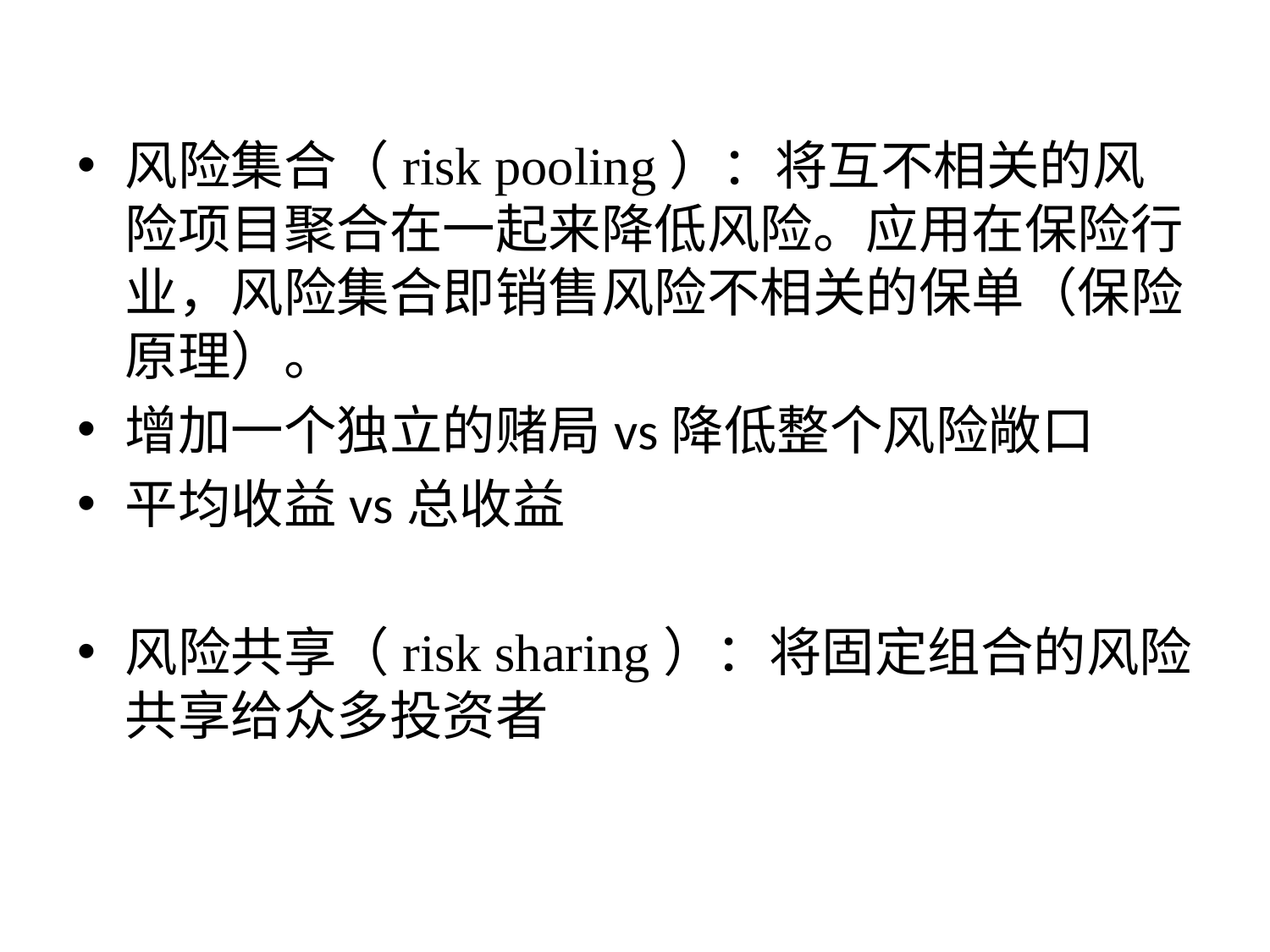

风险集合（risk pooling）：将互不相关的风险项目聚合在一起来降低风险。应用在保险行业，风险集合即销售风险不相关的保单（保险原理）。
增加一个独立的赌局vs降低整个风险敞口
平均收益vs总收益

风险共享（risk sharing）：将固定组合的风险共享给众多投资者